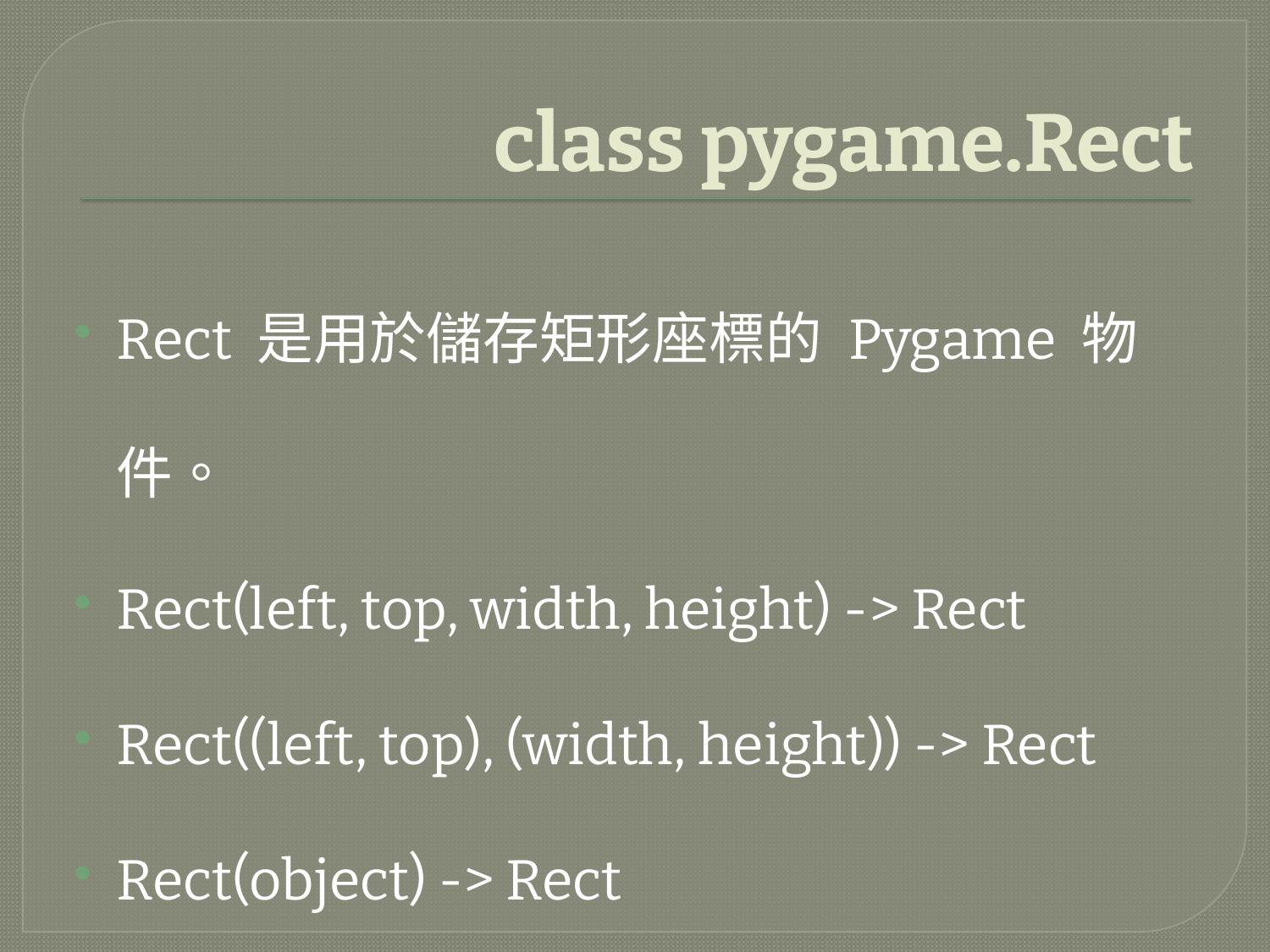

# class pygame.Rect
Rect 是用於儲存矩形座標的 Pygame 物件。
Rect(left, top, width, height) -> Rect
Rect((left, top), (width, height)) -> Rect
Rect(object) -> Rect